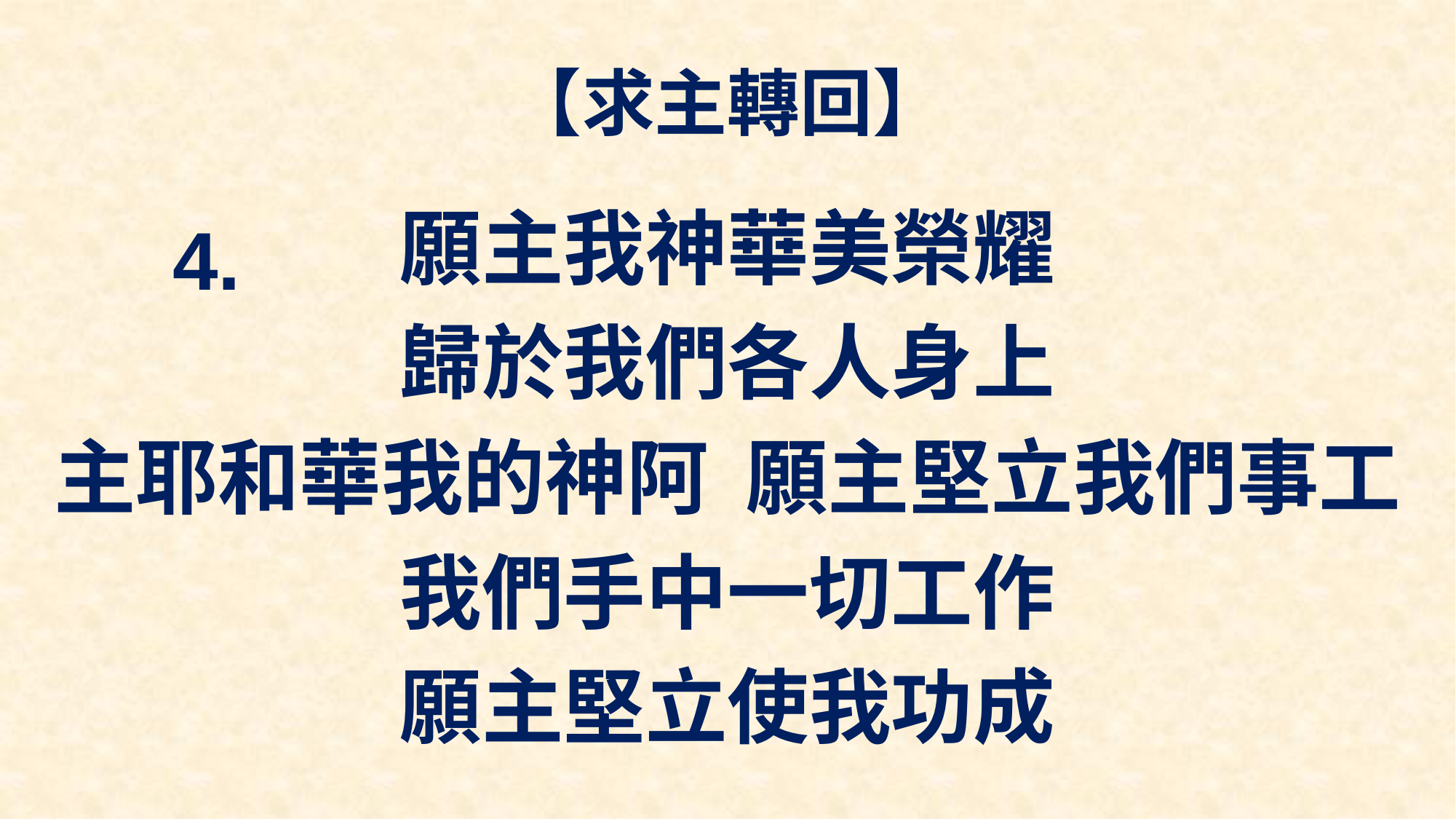

# 【求主轉回】
願主我神華美榮耀
歸於我們各人身上
主耶和華我的神阿  願主堅立我們事工
我們手中一切工作
願主堅立使我功成
4.